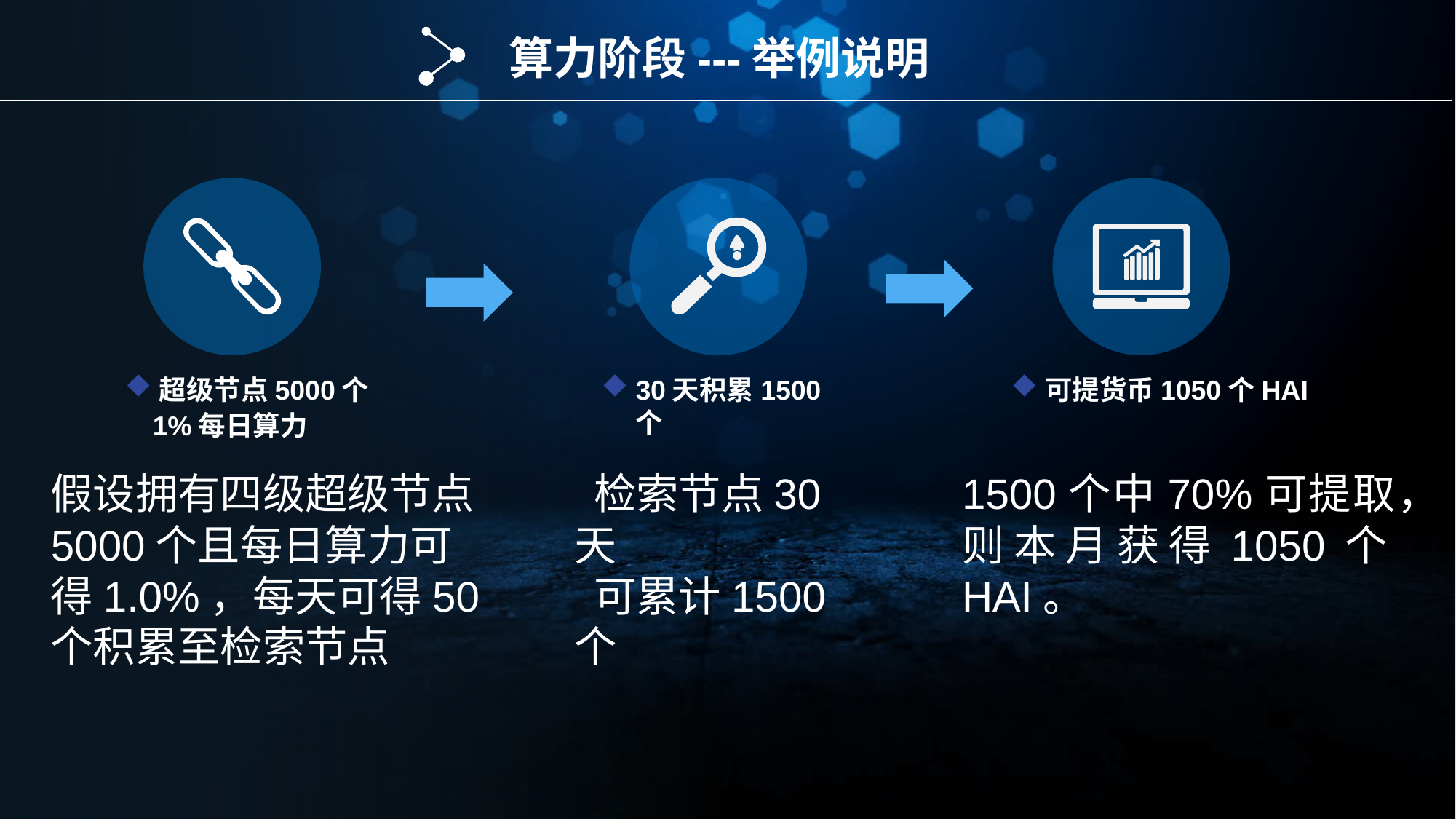

算力阶段---举例说明

超级节点5000个
30天积累1500个
可提货币1050个HAI
   1%每日算力
假设拥有四级超级节点5000个且每日算力可得1.0%，每天可得50个积累至检索节点
 检索节点30天
 可累计1500个
1500个中70%可提取，则本月获得1050个HAI。